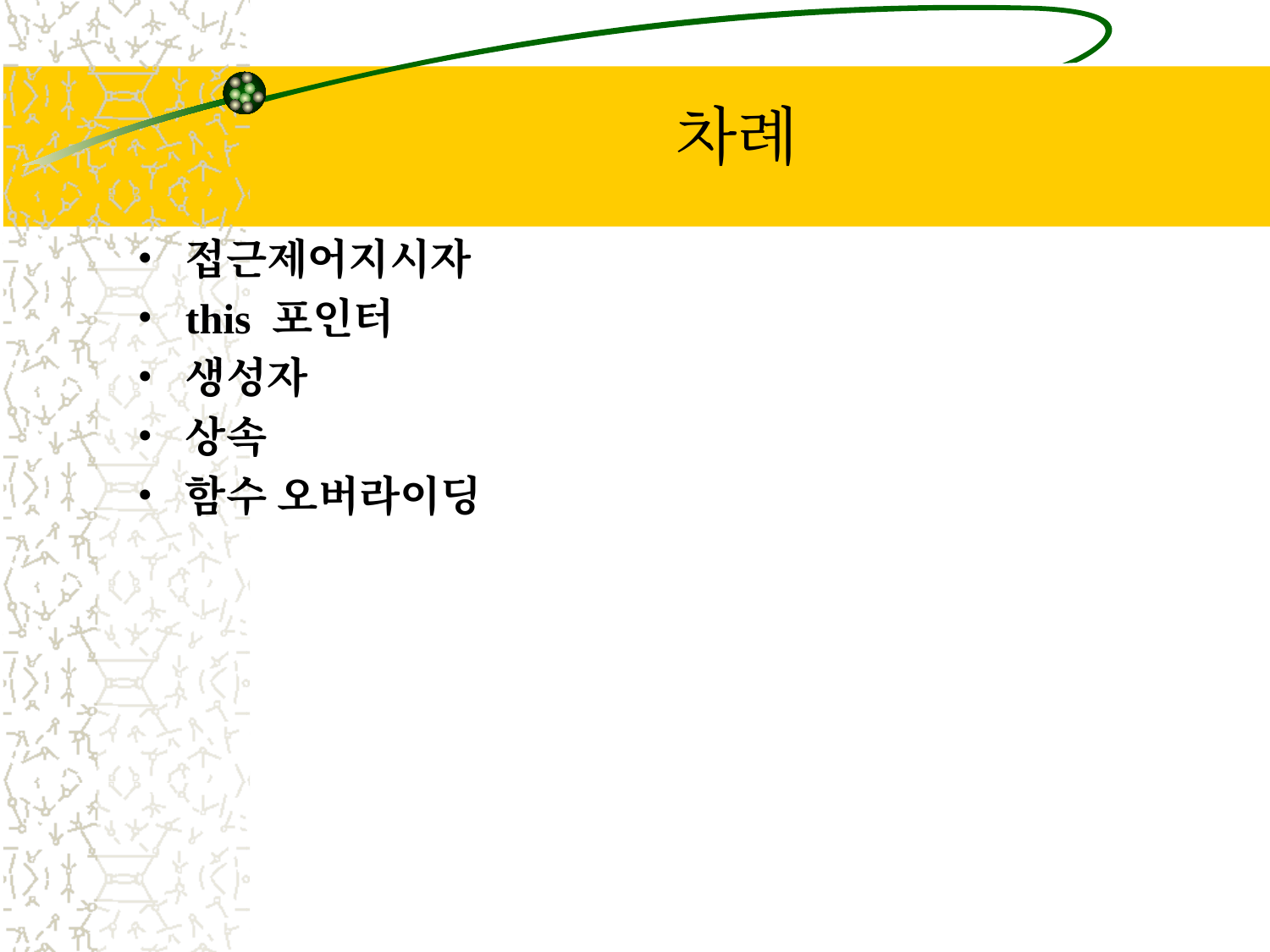

# 차례
접근제어지시자
this 포인터
생성자
상속
함수 오버라이딩